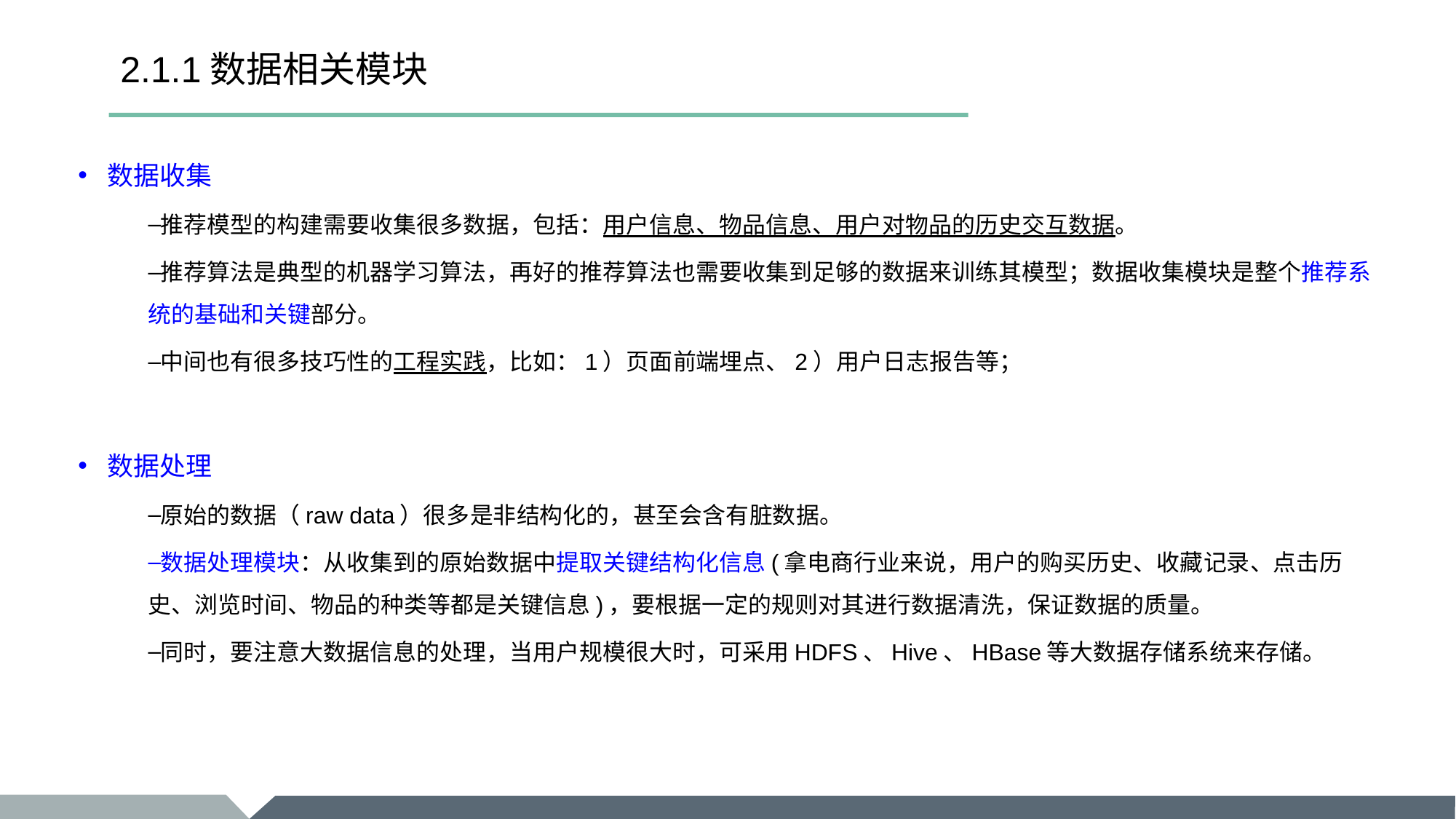

# 2.1.1数据相关模块
数据收集
推荐模型的构建需要收集很多数据，包括：用户信息、物品信息、用户对物品的历史交互数据。
推荐算法是典型的机器学习算法，再好的推荐算法也需要收集到足够的数据来训练其模型；数据收集模块是整个推荐系统的基础和关键部分。
中间也有很多技巧性的工程实践，比如：1）页面前端埋点、2）用户日志报告等；

数据处理
原始的数据（raw data）很多是非结构化的，甚至会含有脏数据。
数据处理模块：从收集到的原始数据中提取关键结构化信息(拿电商行业来说，用户的购买历史、收藏记录、点击历史、浏览时间、物品的种类等都是关键信息)，要根据一定的规则对其进行数据清洗，保证数据的质量。
同时，要注意大数据信息的处理，当用户规模很大时，可采用HDFS、Hive、HBase等大数据存储系统来存储。